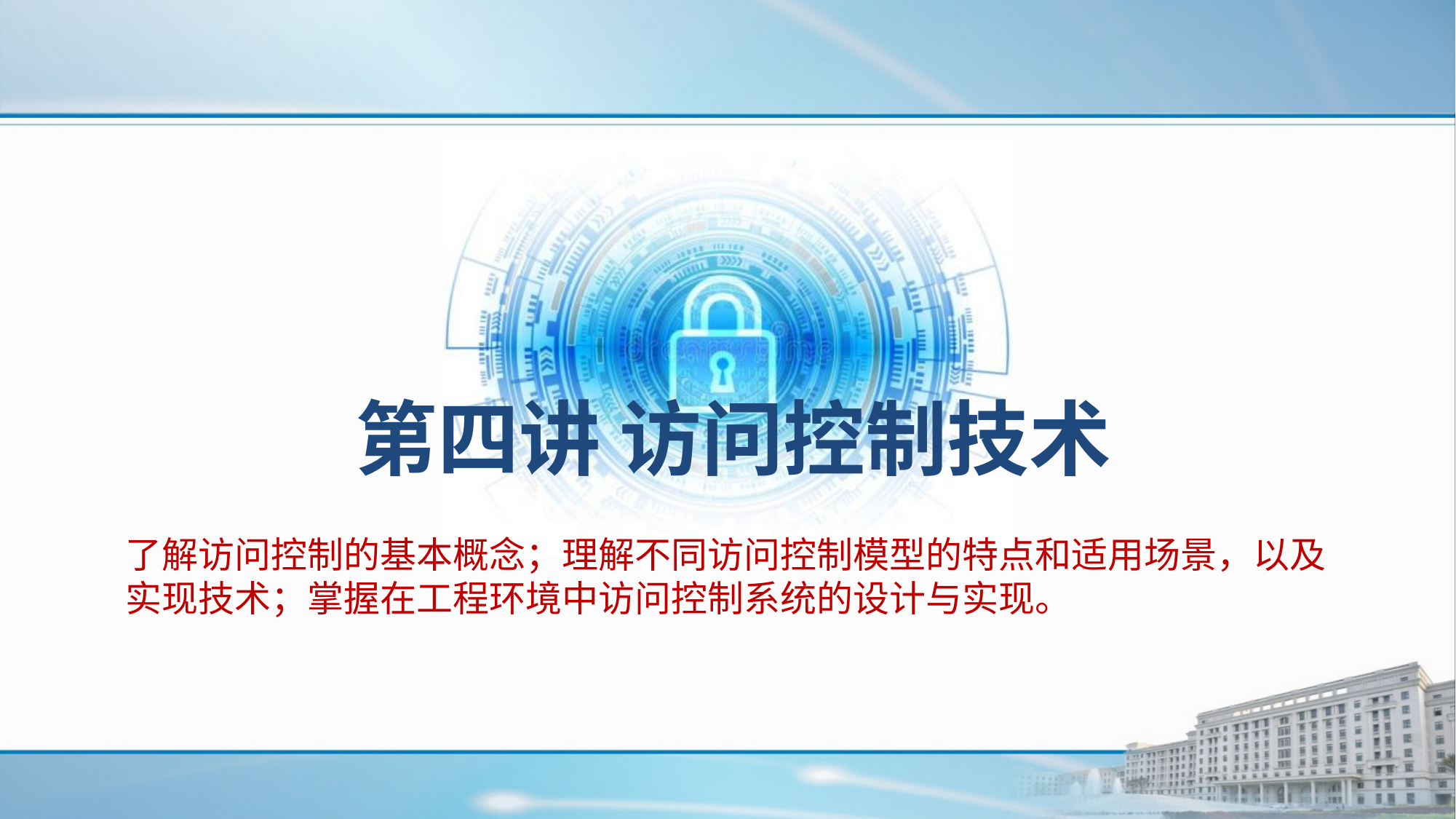

第四讲 访问控制技术
# 了解访问控制的基本概念；理解不同访问控制模型的特点和适用场景，以及实现技术；掌握在工程环境中访问控制系统的设计与实现。